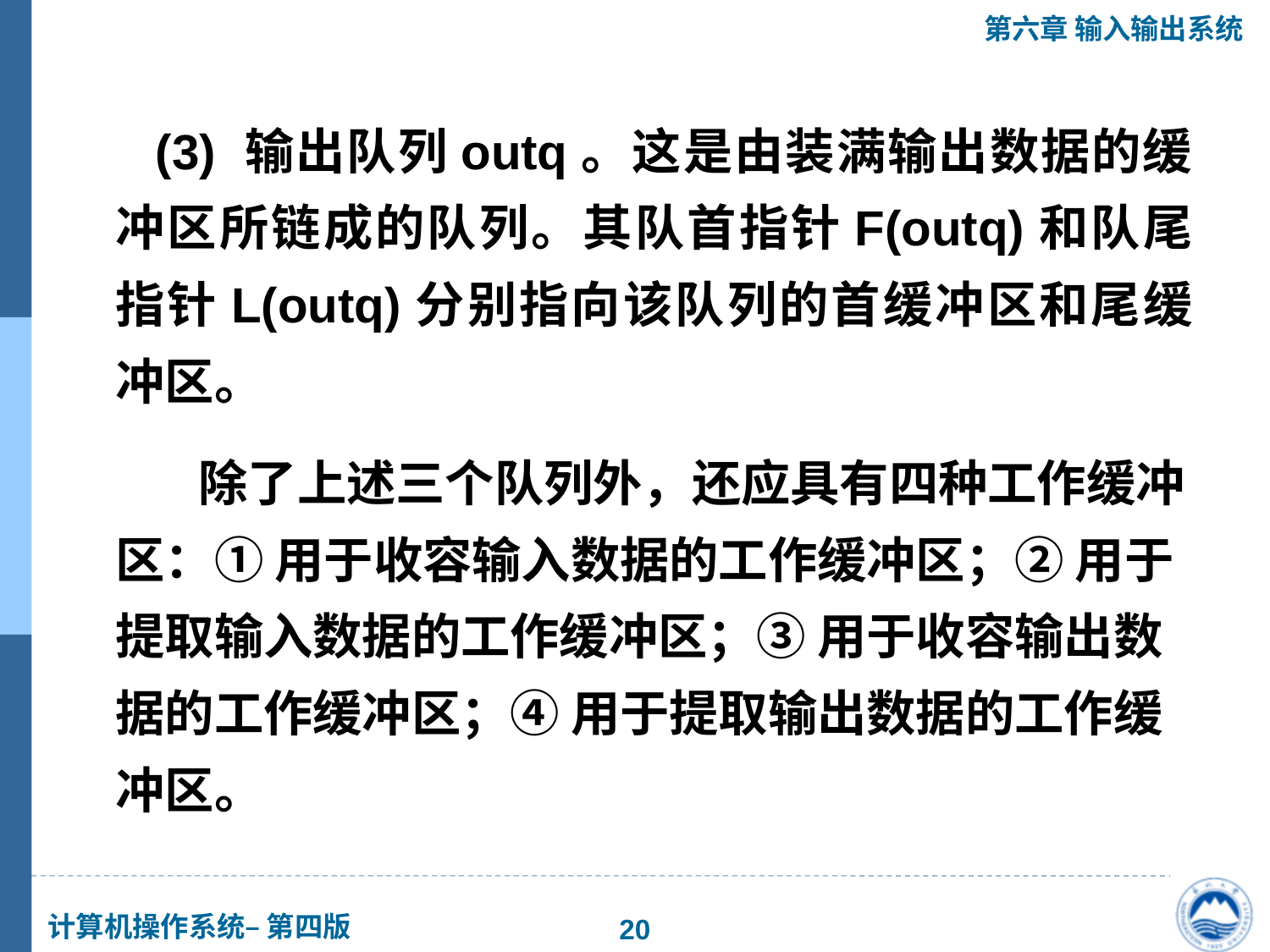

(3) 输出队列outq。这是由装满输出数据的缓冲区所链成的队列。其队首指针F(outq)和队尾指针L(outq)分别指向该队列的首缓冲区和尾缓冲区。
　　  除了上述三个队列外，还应具有四种工作缓冲区：① 用于收容输入数据的工作缓冲区；② 用于提取输入数据的工作缓冲区；③ 用于收容输出数据的工作缓冲区；④ 用于提取输出数据的工作缓冲区。